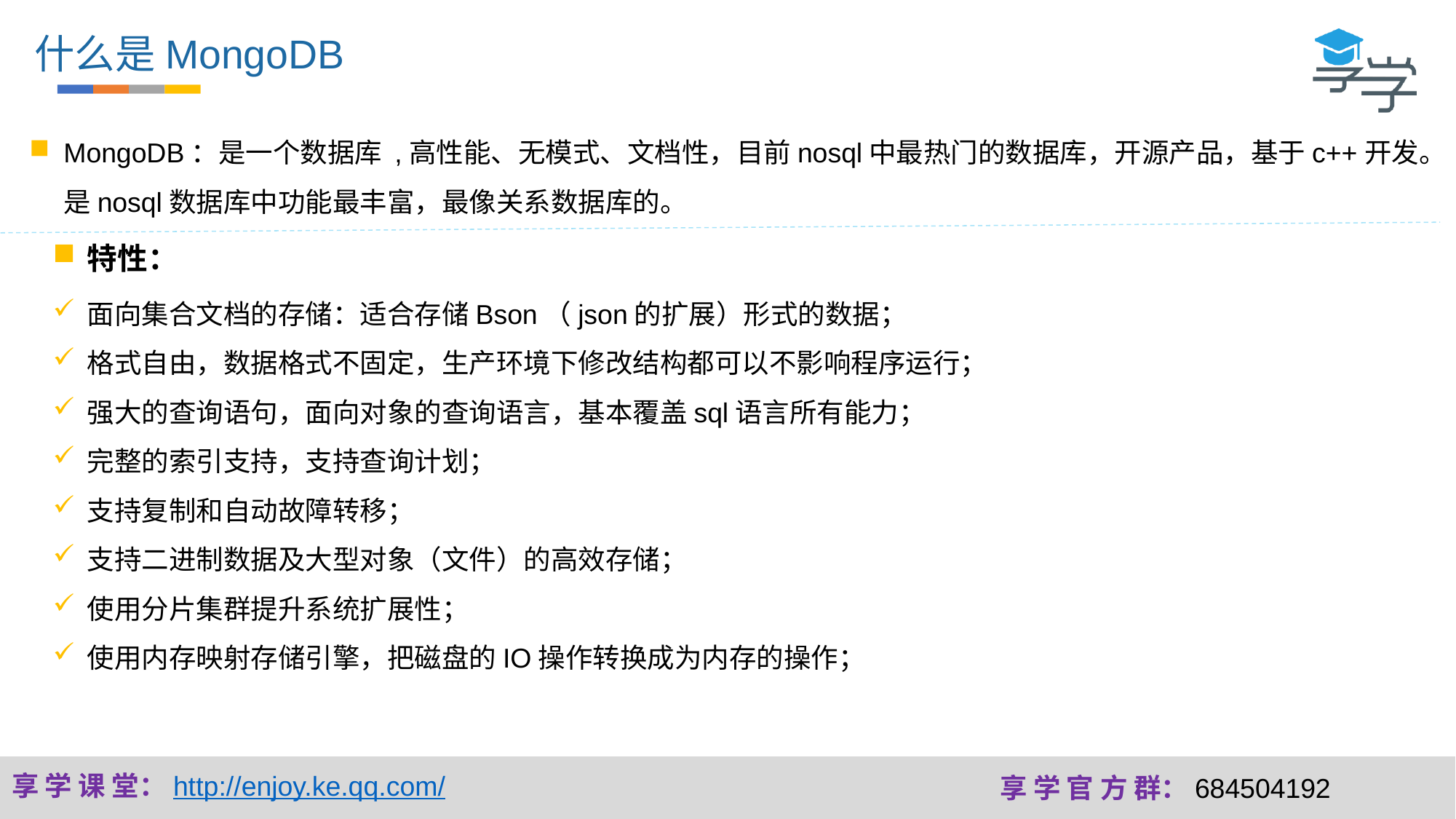

什么是MongoDB

MongoDB：是一个数据库 ,高性能、无模式、文档性，目前nosql中最热门的数据库，开源产品，基于c++开发。是nosql数据库中功能最丰富，最像关系数据库的。
特性：
面向集合文档的存储：适合存储Bson（json的扩展）形式的数据；
格式自由，数据格式不固定，生产环境下修改结构都可以不影响程序运行；
强大的查询语句，面向对象的查询语言，基本覆盖sql语言所有能力；
完整的索引支持，支持查询计划；
支持复制和自动故障转移；
支持二进制数据及大型对象（文件）的高效存储；
使用分片集群提升系统扩展性；
使用内存映射存储引擎，把磁盘的IO操作转换成为内存的操作；